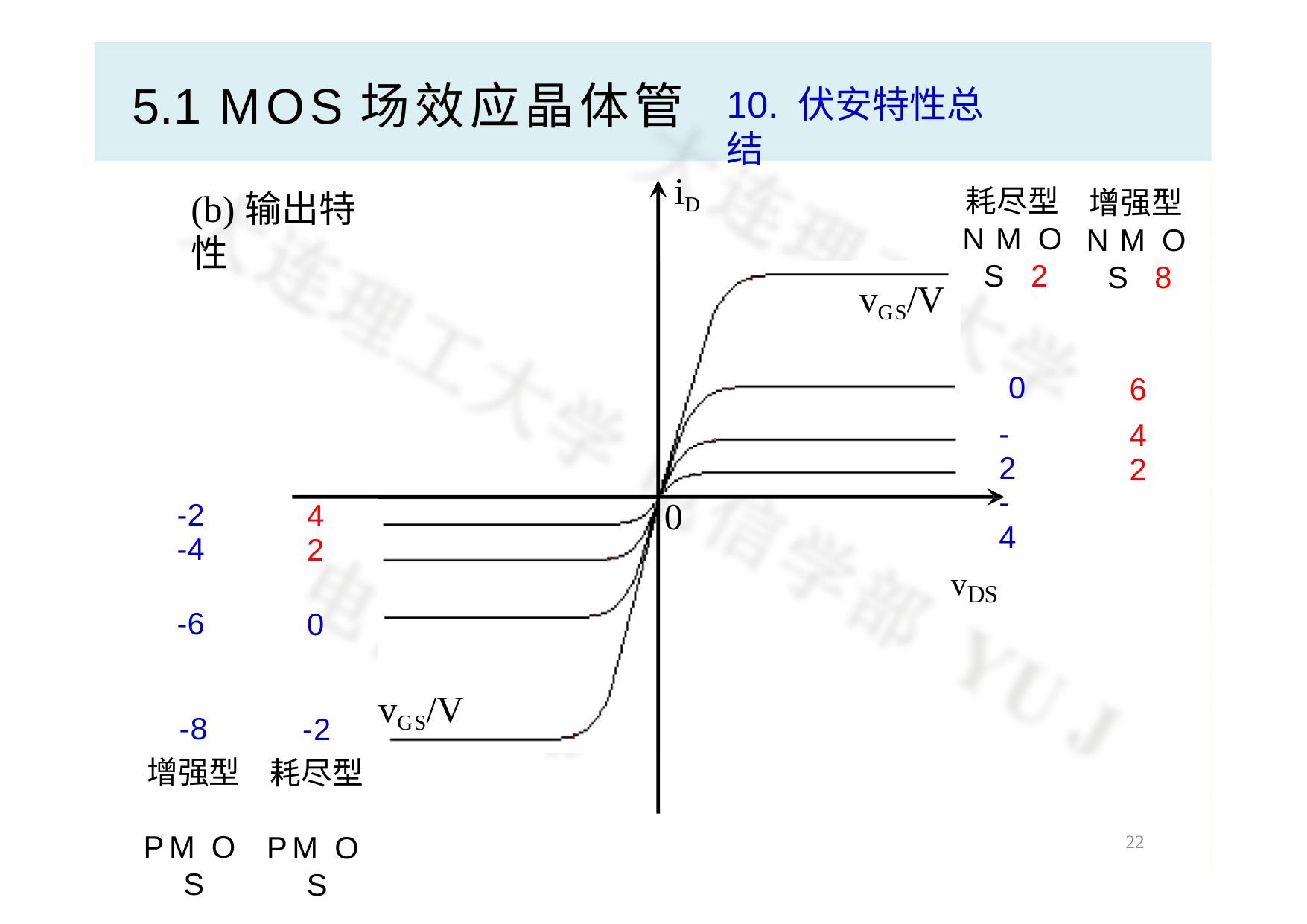

# 5.1 MOS场效应晶体管
10. 伏安特性总结
iD

耗尽型  NMOS  2
增强型  NMOS  8
(b)输出特性

vGS/V
0
-2
-4
vDS
6
4
2

0

-2
-4
4
2
-6
0
vGS/V
-8
增强型  PMOS
-2
耗尽型  PMOS
22